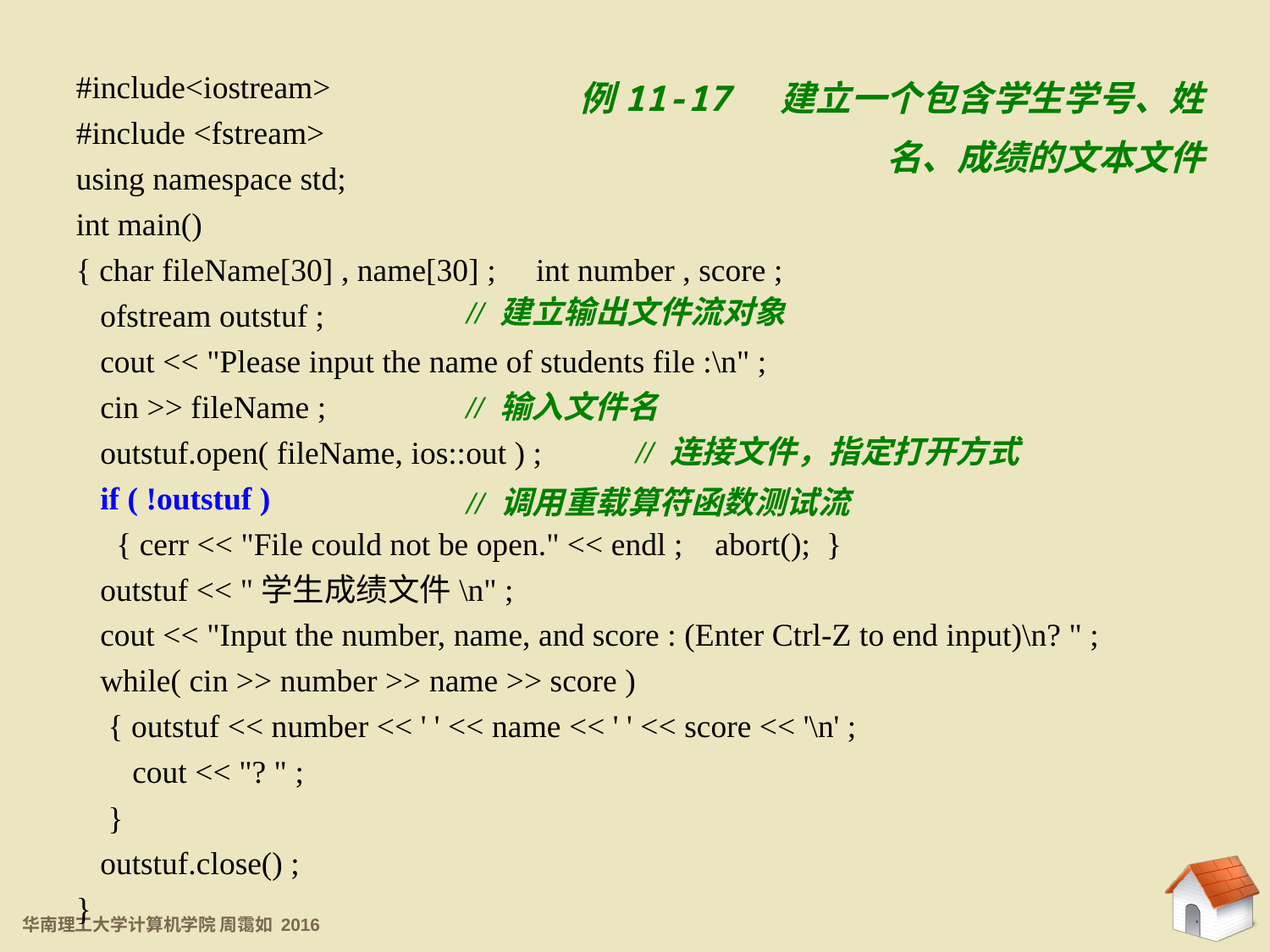

#include<iostream>
#include <fstream>
using namespace std;
int main()
{ char fileName[30] , name[30] ;     int number , score ;
   ofstream outstuf ;
   cout << "Please input the name of students file :\n" ;
   cin >> fileName ;
   outstuf.open( fileName, ios::out ) ;
   if ( !outstuf )
     { cerr << "File could not be open." << endl ;    abort();  }
   outstuf << "学生成绩文件\n" ;
   cout << "Input the number, name, and score : (Enter Ctrl-Z to end input)\n? " ;
   while( cin >> number >> name >> score )
    { outstuf << number << ' ' << name << ' ' << score << '\n' ;
       cout << "? " ;
    }
   outstuf.close() ;
}
例11-17  建立一个包含学生学号、姓名、成绩的文本文件
11.5.3  文本文件
// 建立输出文件流对象
// 输入文件名
// 连接文件，指定打开方式
// 调用重载算符函数测试流